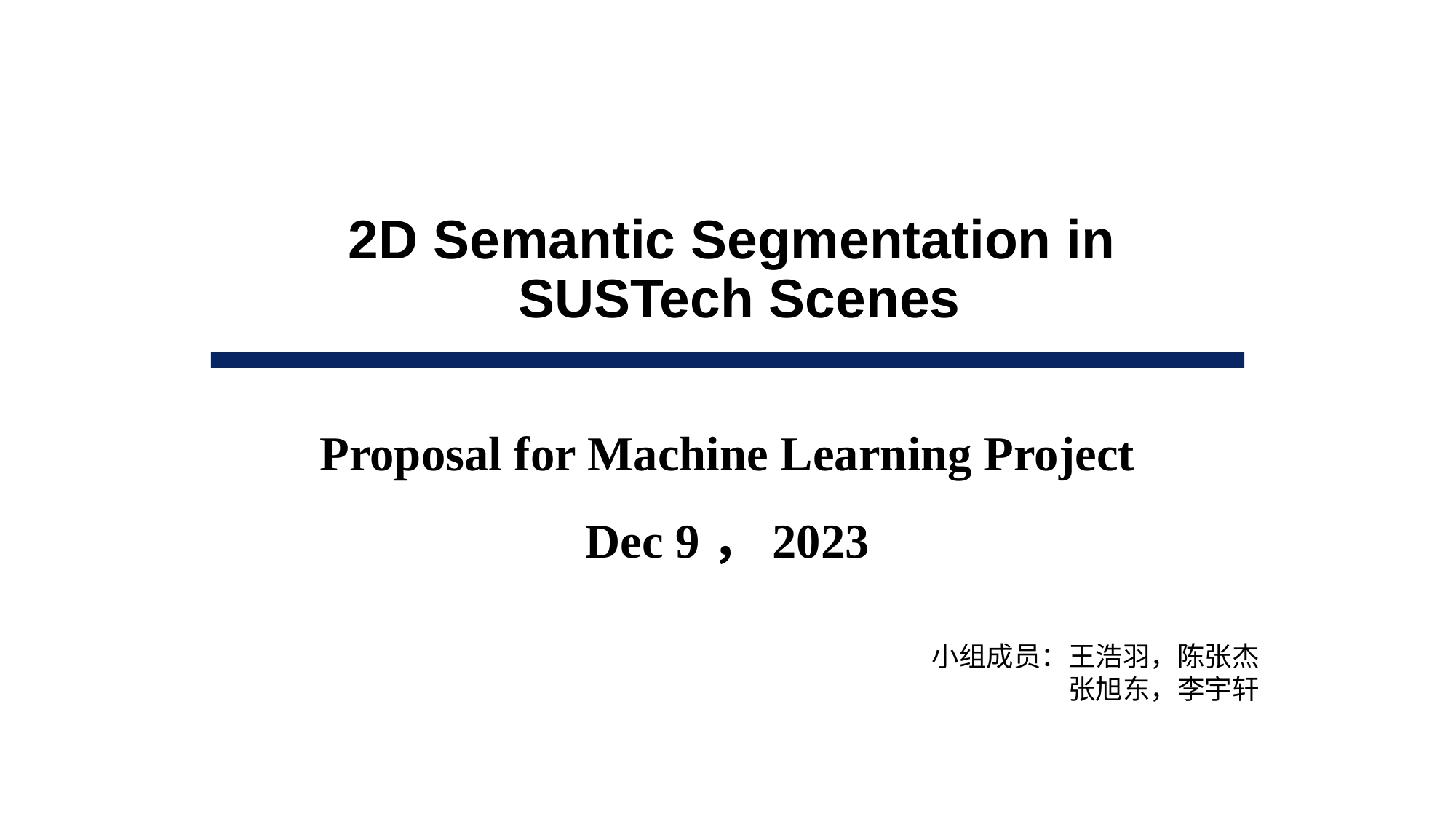

# 2D Semantic Segmentation in SUSTech Scenes

Proposal for Machine Learning Project
Dec 9，2023
小组成员：王浩羽，陈张杰
张旭东，李宇轩